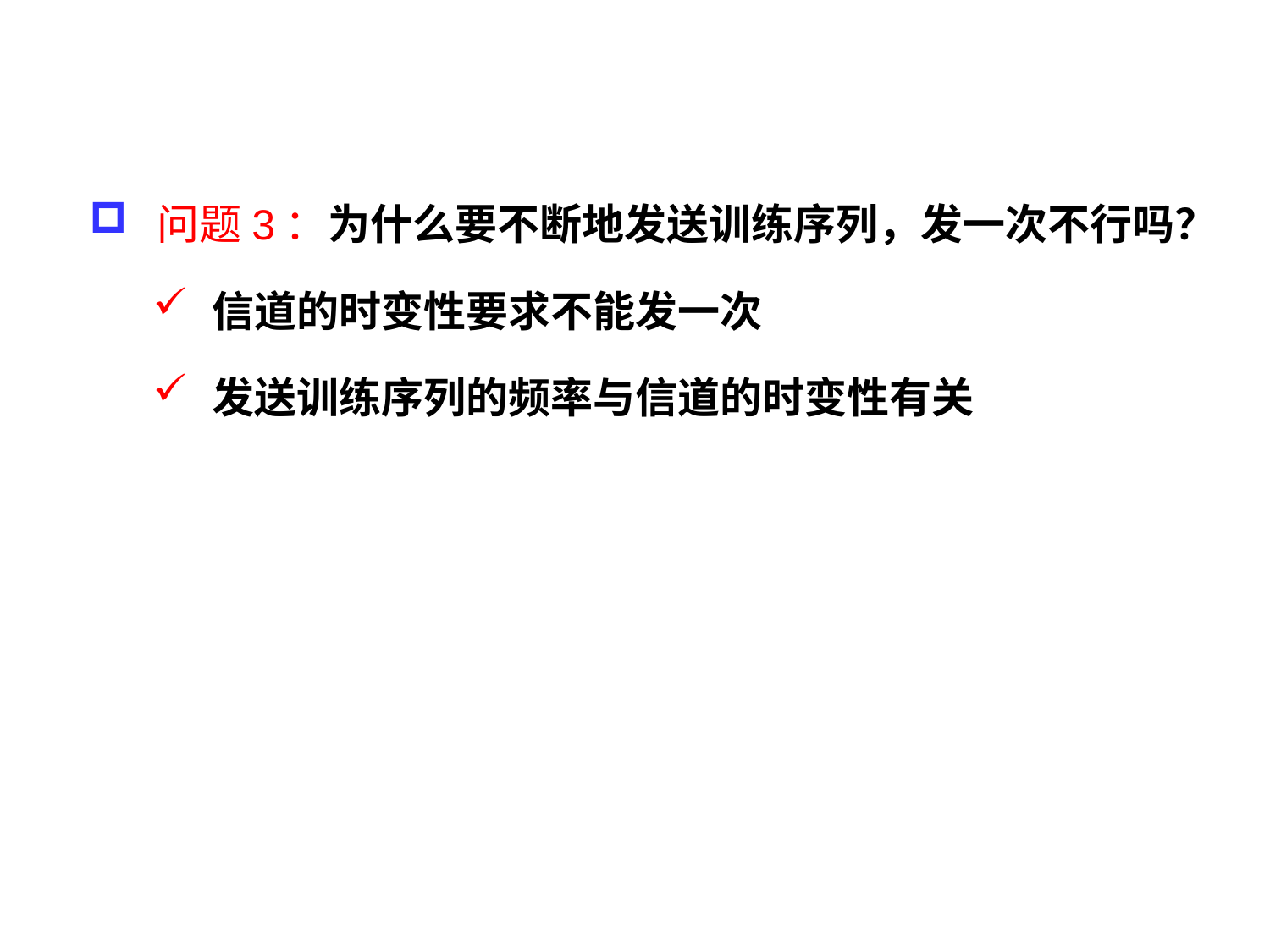

二、自适应均衡器工作过程
 问题3：为什么要不断地发送训练序列，发一次不行吗？
 信道的时变性要求不能发一次
 发送训练序列的频率与信道的时变性有关